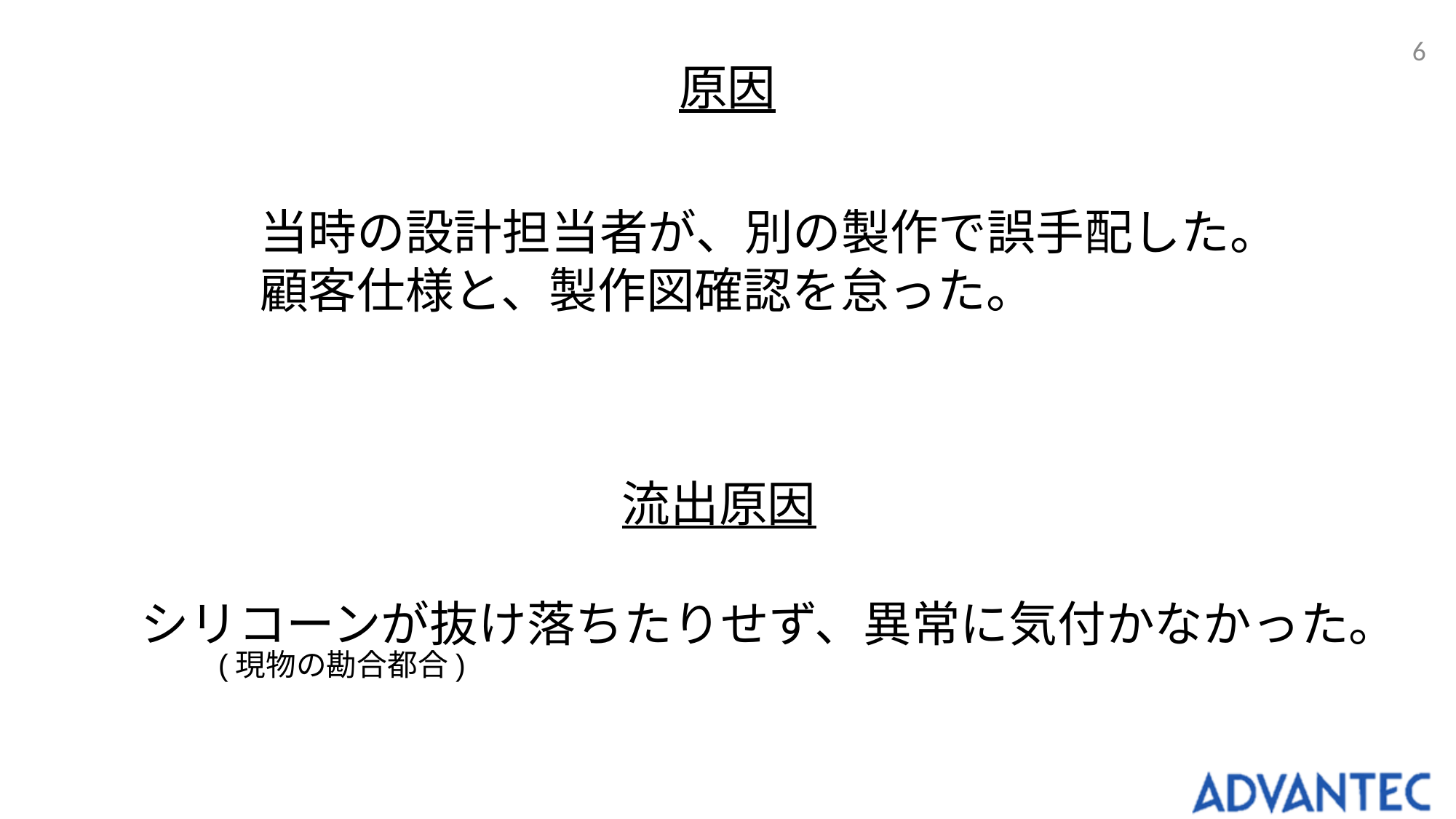

# 原因
当時の設計担当者が、別の製作で誤手配した。
顧客仕様と、製作図確認を怠った。
流出原因
シリコーンが抜け落ちたりせず、異常に気付かなかった。
(現物の勘合都合)